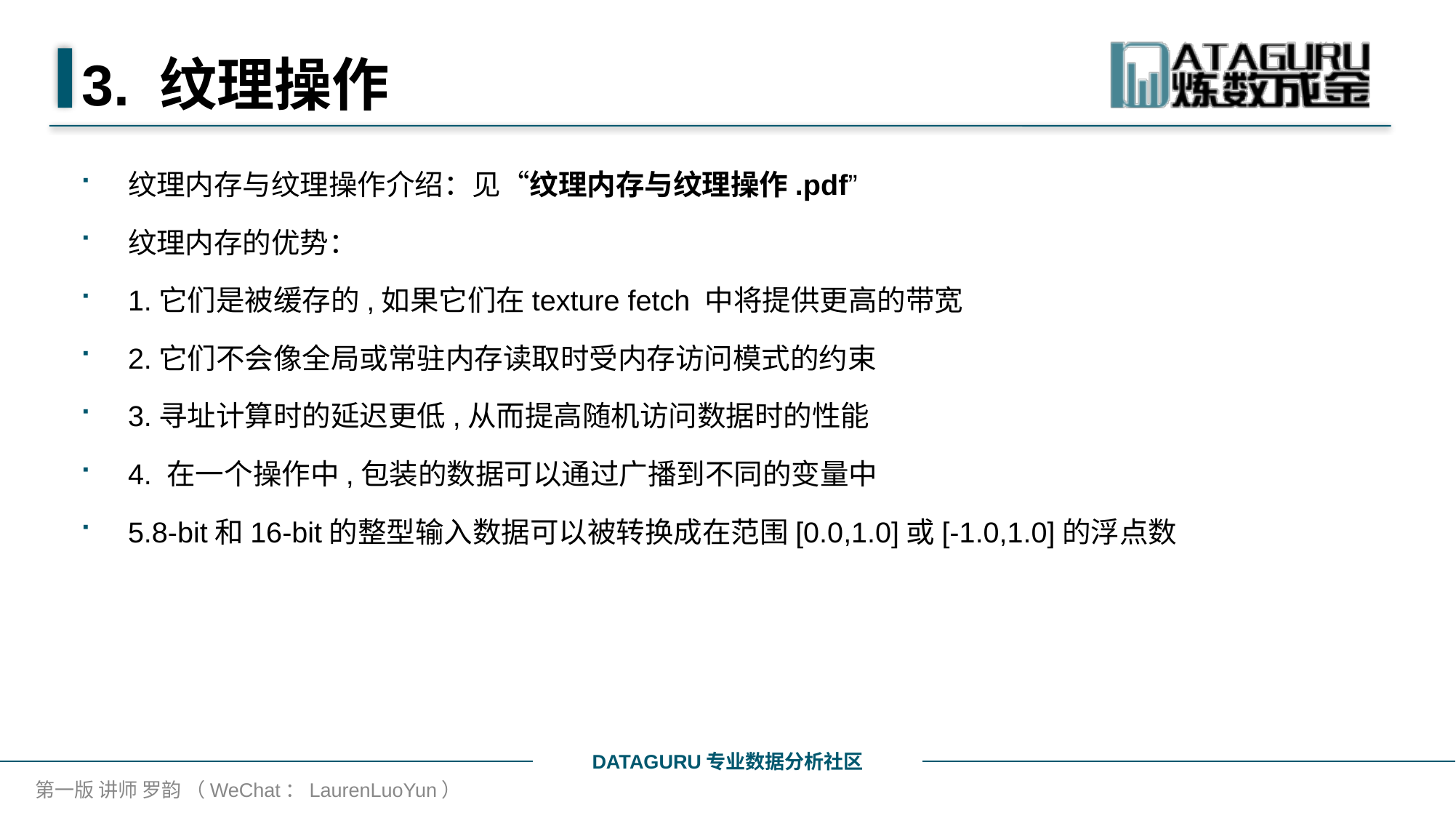

# 3. 纹理操作
纹理内存与纹理操作介绍：见“纹理内存与纹理操作.pdf”
纹理内存的优势：
1.它们是被缓存的,如果它们在texture fetch 中将提供更高的带宽
2.它们不会像全局或常驻内存读取时受内存访问模式的约束
3.寻址计算时的延迟更低,从而提高随机访问数据时的性能
4. 在一个操作中,包装的数据可以通过广播到不同的变量中
5.8-bit和16-bit的整型输入数据可以被转换成在范围[0.0,1.0]或[-1.0,1.0]的浮点数